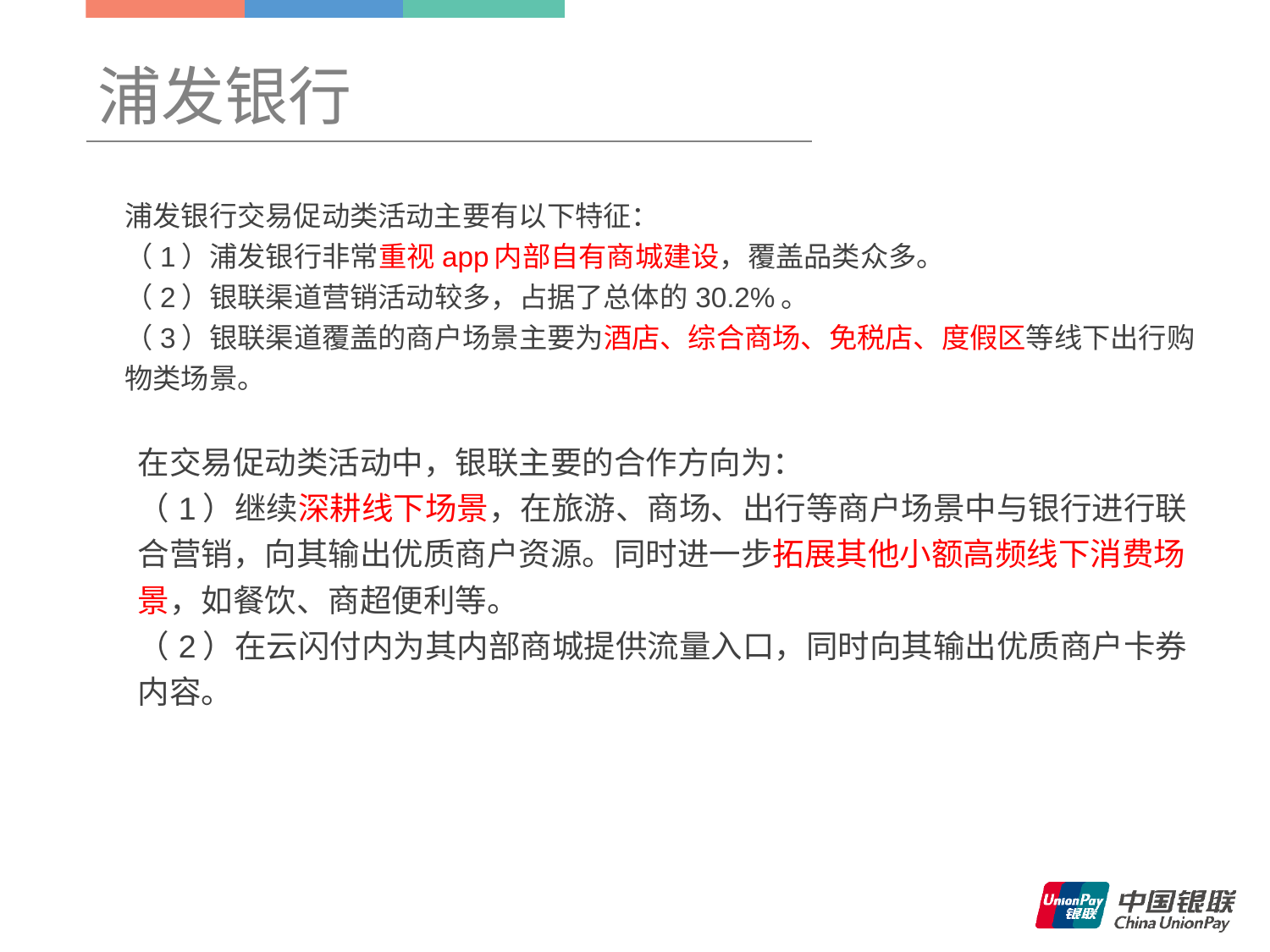

浦发银行

浦发银行交易促动类活动主要有以下特征：
（1）浦发银行非常重视app内部自有商城建设，覆盖品类众多。
（2）银联渠道营销活动较多，占据了总体的30.2%。
（3）银联渠道覆盖的商户场景主要为酒店、综合商场、免税店、度假区等线下出行购物类场景。

在交易促动类活动中，银联主要的合作方向为：
（1）继续深耕线下场景，在旅游、商场、出行等商户场景中与银行进行联合营销，向其输出优质商户资源。同时进一步拓展其他小额高频线下消费场景，如餐饮、商超便利等。
（2）在云闪付内为其内部商城提供流量入口，同时向其输出优质商户卡券内容。